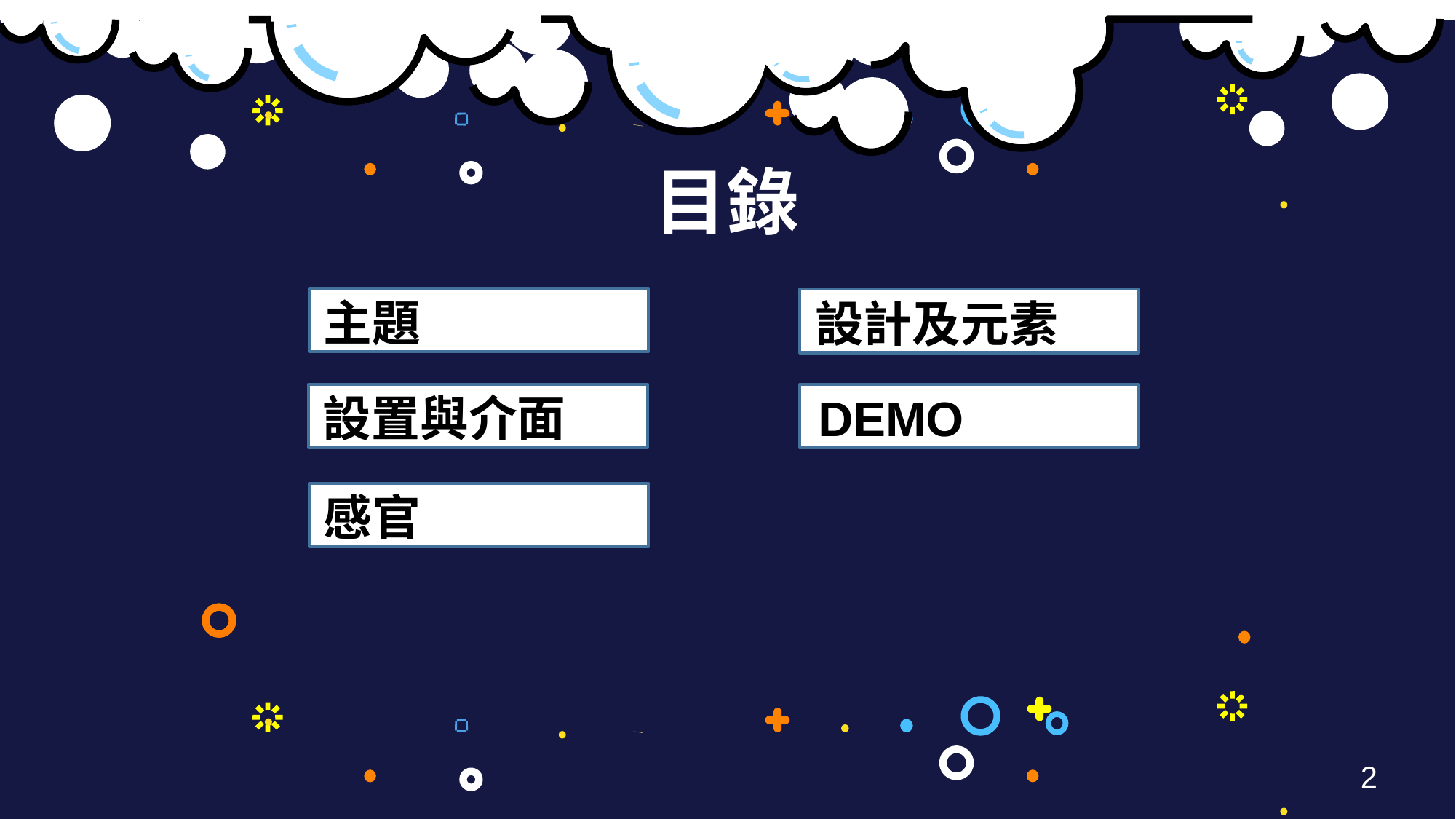

目錄
主題

設計及元素

設置與介面

DEMO

感官

2